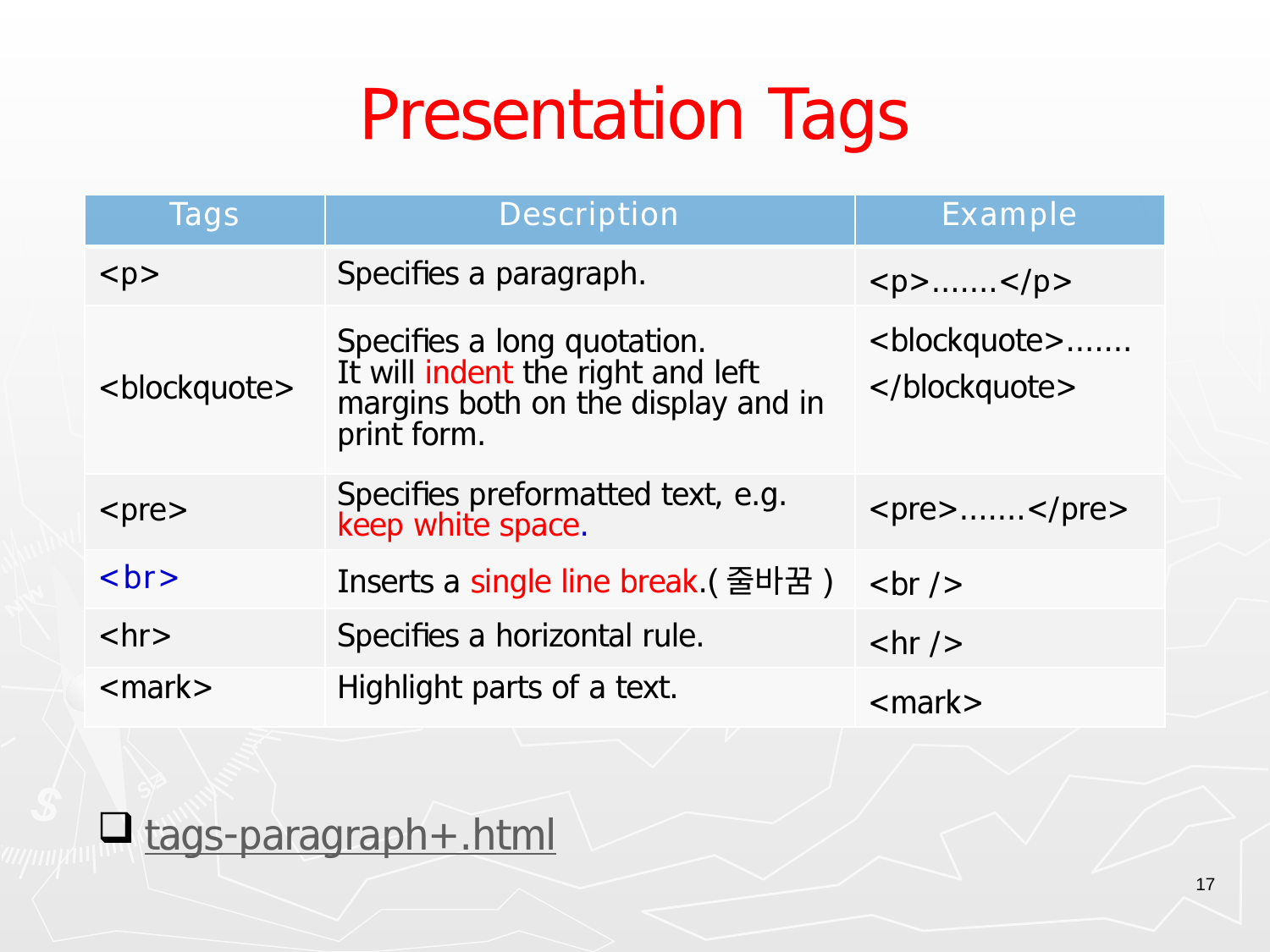

# Presentation Tags
| Tags | Description | Example |
| --- | --- | --- |
| <p> | Specifies a paragraph. | <p>.......</p> |
| <blockquote> | Specifies a long quotation. It will indent the right and left margins both on the display and in print form. | <blockquote>.......</blockquote> |
| <pre> | Specifies preformatted text, e.g. keep white space. | <pre>.......</pre> |
| <br> | Inserts a single line break.(줄바꿈) | <br /> |
| <hr> | Specifies a horizontal rule. | <hr /> |
| <mark> | Highlight parts of a text. | <mark> |
tags-paragraph+.html
17